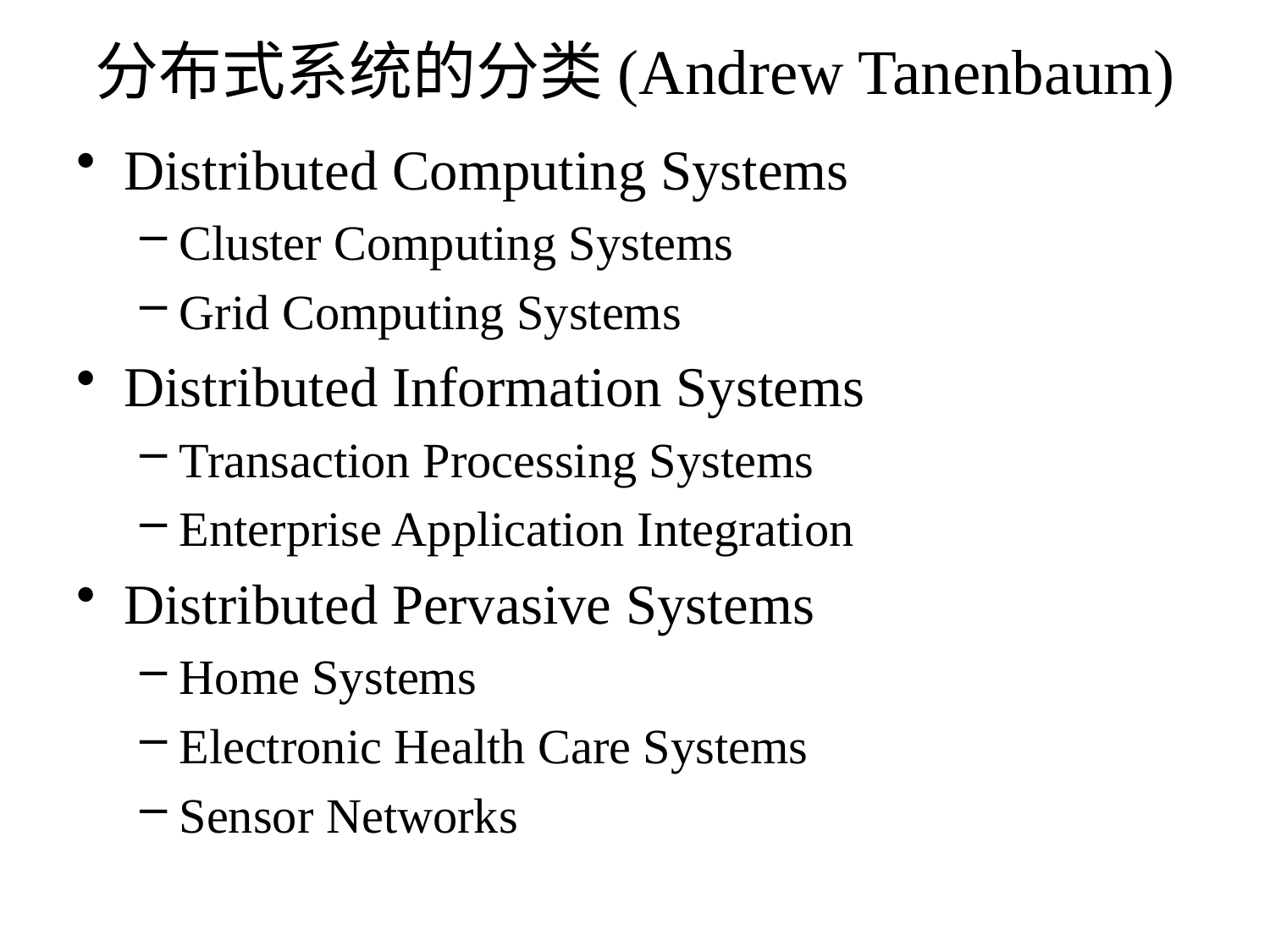

# 分布式系统的分类(Andrew Tanenbaum)
Distributed Computing Systems
Cluster Computing Systems
Grid Computing Systems
Distributed Information Systems
Transaction Processing Systems
Enterprise Application Integration
Distributed Pervasive Systems
Home Systems
Electronic Health Care Systems
Sensor Networks